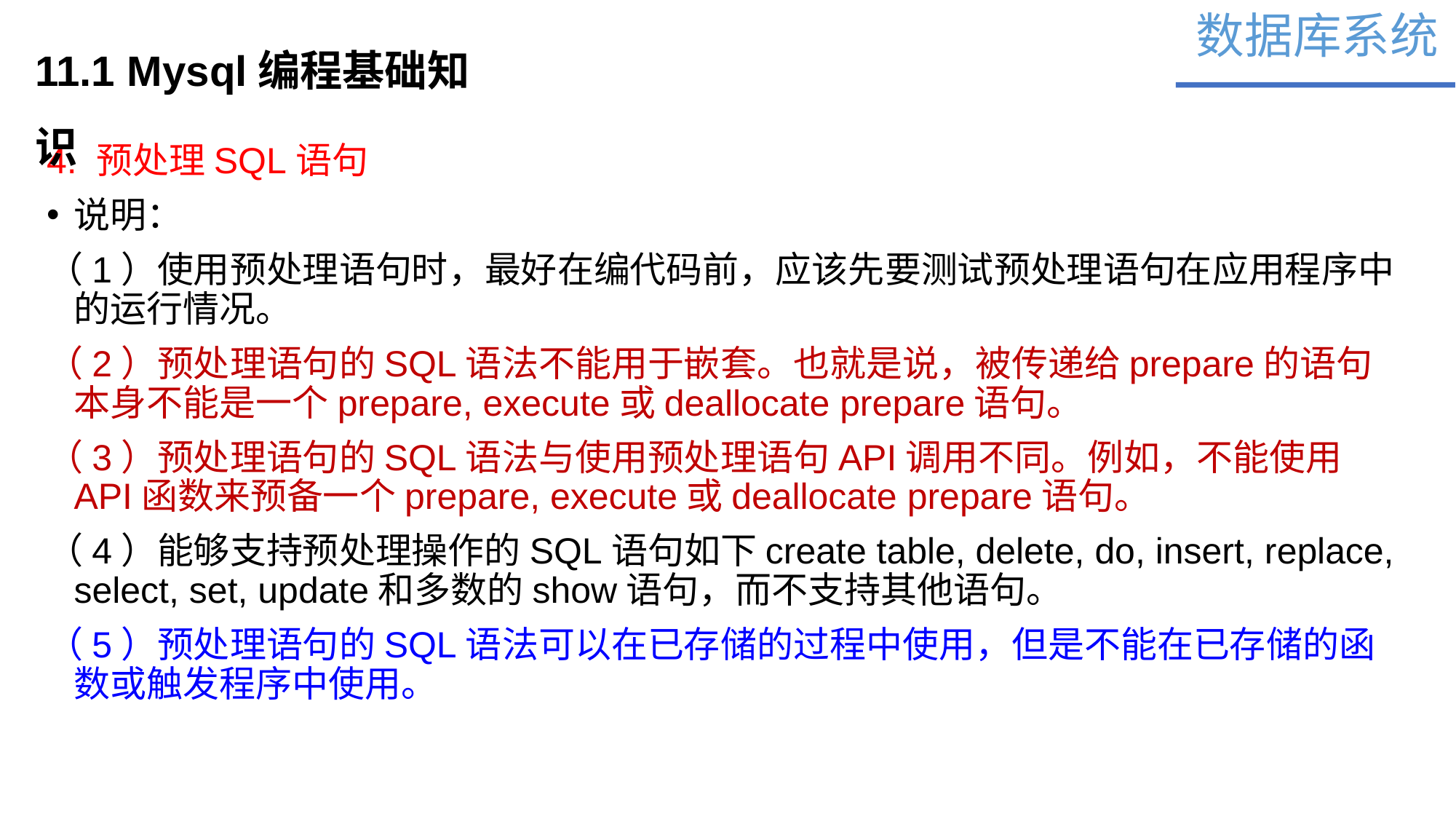

数据库系统
11.1 Mysql编程基础知识

4. 预处理SQL语句
说明：
（1）使用预处理语句时，最好在编代码前，应该先要测试预处理语句在应用程序中的运行情况。
（2）预处理语句的SQL语法不能用于嵌套。也就是说，被传递给prepare的语句本身不能是一个prepare, execute或deallocate prepare语句。
（3）预处理语句的SQL语法与使用预处理语句API调用不同。例如，不能使用API函数来预备一个prepare, execute或deallocate prepare语句。
（4）能够支持预处理操作的SQL语句如下create table, delete, do, insert, replace, select, set, update和多数的show语句，而不支持其他语句。
（5）预处理语句的SQL语法可以在已存储的过程中使用，但是不能在已存储的函数或触发程序中使用。